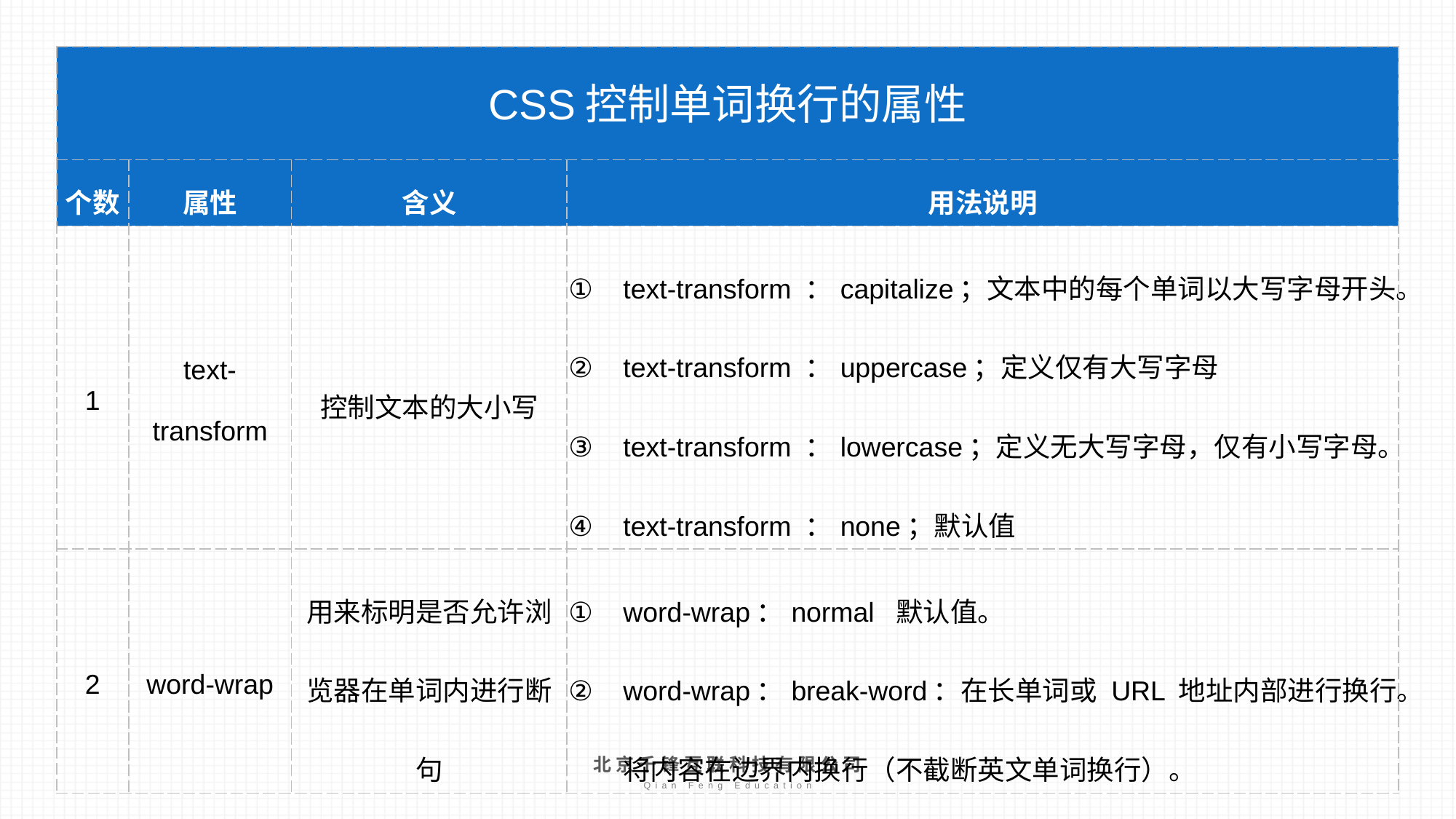

| CSS控制单词换行的属性 |  |  |  |
| --- | --- | --- | --- |
| 个数 | 属性 | 含义 | 用法说明 |
| 1 | text-transform | 控制文本的大小写 | text-transform ：capitalize；文本中的每个单词以大写字母开头。 text-transform ：uppercase；定义仅有大写字母 text-transform ：lowercase；定义无大写字母，仅有小写字母。 text-transform ：none；默认值 |
| 2 | word-wrap | 用来标明是否允许浏览器在单词内进行断句 | word-wrap：normal 默认值。 word-wrap：break-word：在长单词或 URL 地址内部进行换行。将内容在边界内换行（不截断英文单词换行）。 |